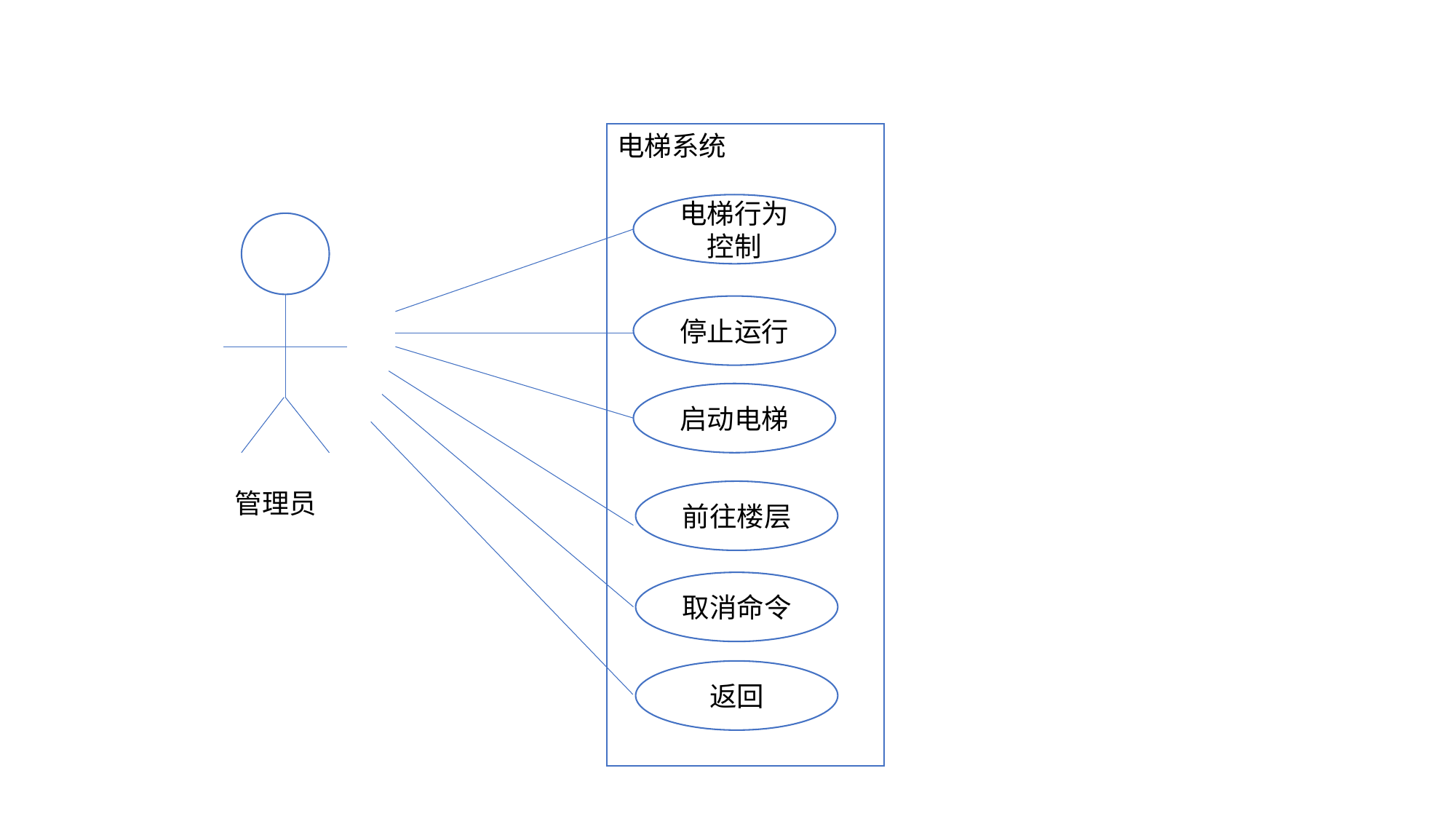

电梯系统
电梯行为控制

停止运行
启动电梯
管理员
前往楼层
取消命令
返回